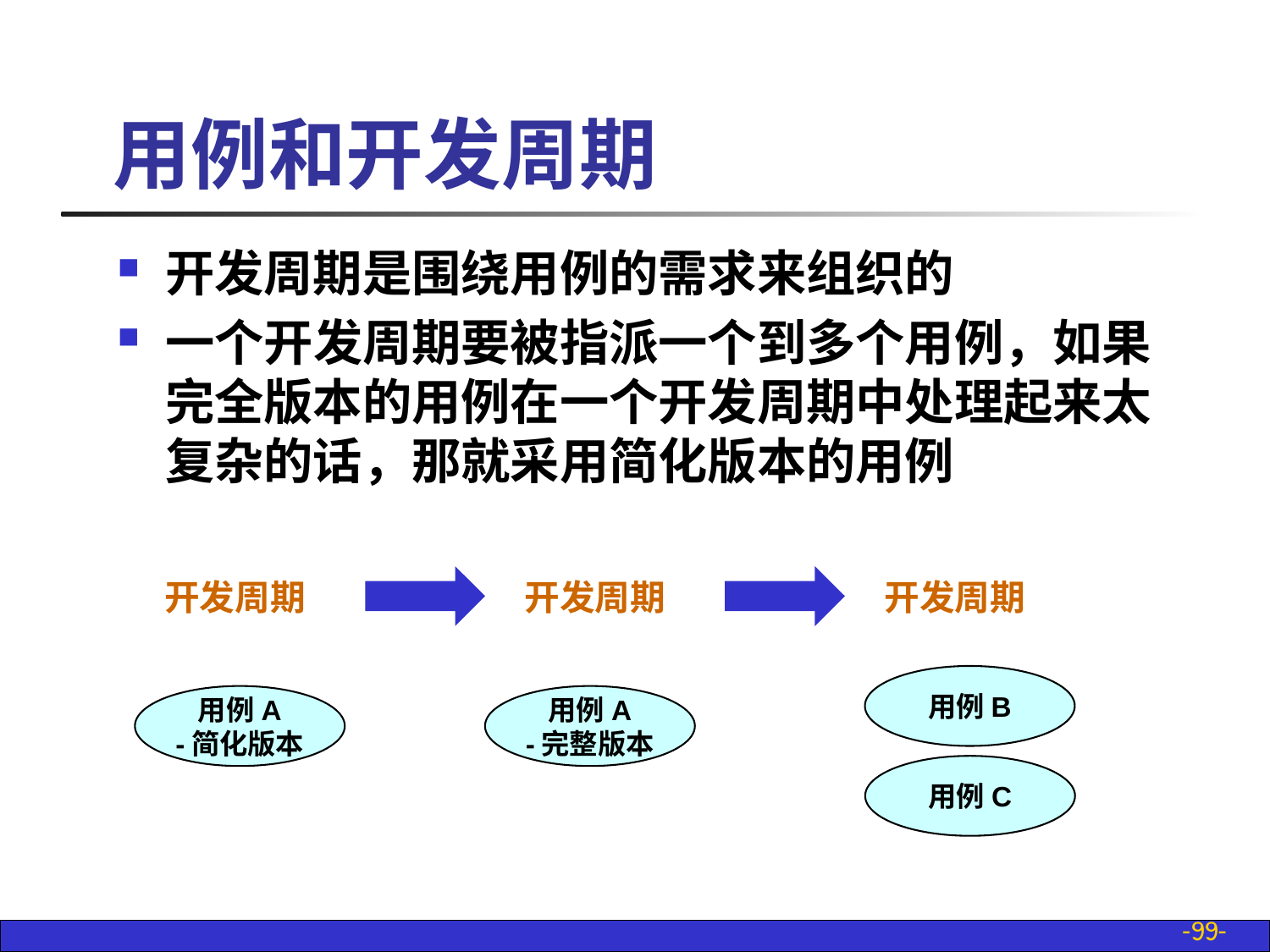

# 用例和开发周期
开发周期是围绕用例的需求来组织的
一个开发周期要被指派一个到多个用例，如果完全版本的用例在一个开发周期中处理起来太复杂的话，那就采用简化版本的用例

开发周期
开发周期
开发周期

用例B
用例A
-简化版本
用例A
-完整版本
用例C
-99-